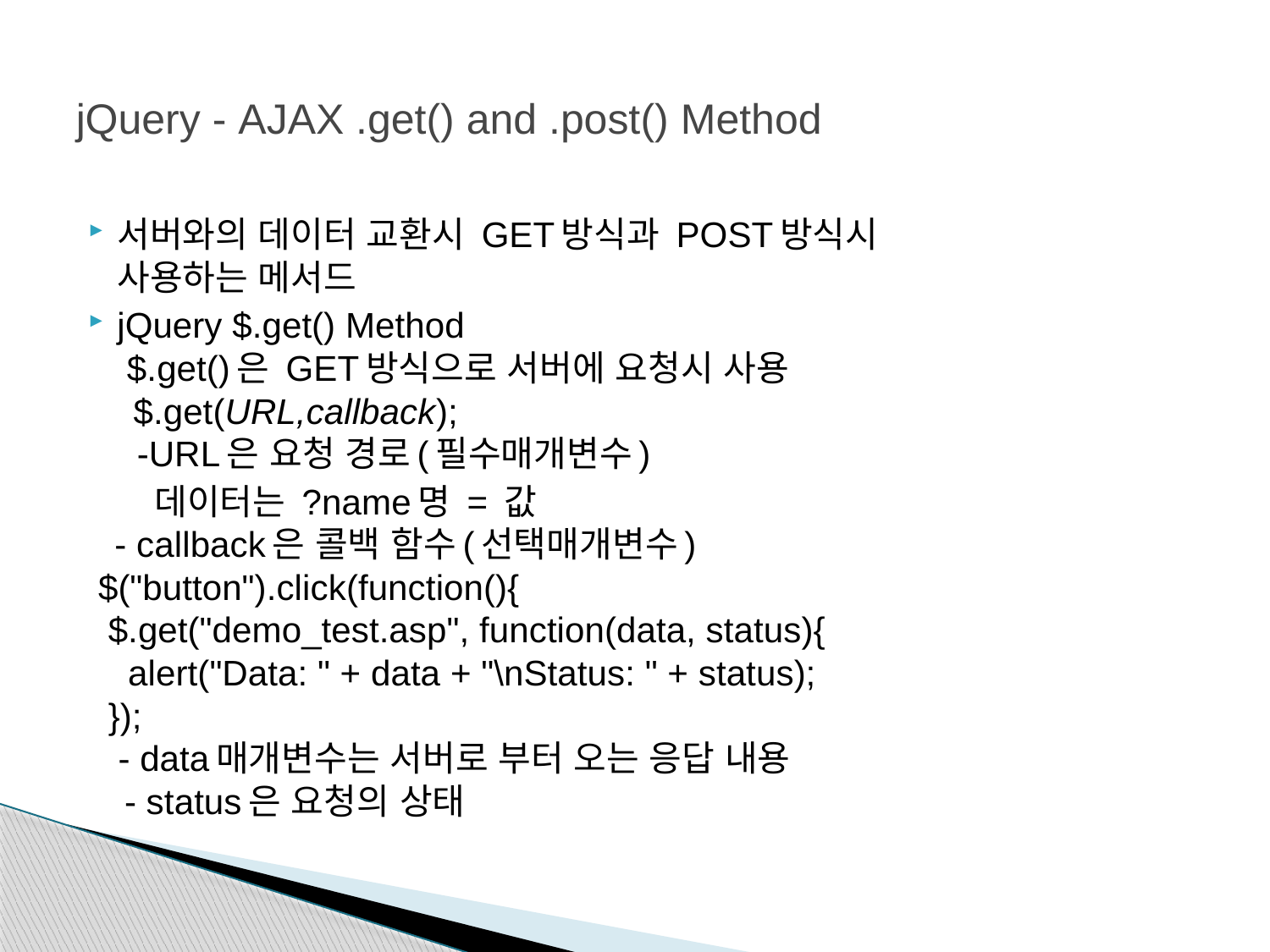

# jQuery - AJAX .get() and .post() Method
서버와의 데이터 교환시 GET방식과 POST방식시
사용하는 메서드
jQuery $.get() Method
 $.get()은 GET방식으로 서버에 요청시 사용
 $.get(URL,callback);
  -URL은 요청 경로(필수매개변수)
      데이터는 ?name명 = 값
  - callback은 콜백 함수(선택매개변수)
 $("button").click(function(){
  $.get("demo_test.asp", function(data, status){
    alert("Data: " + data + "\nStatus: " + status);
  });
   - data매개변수는 서버로 부터 오는 응답 내용
   - status은 요청의 상태